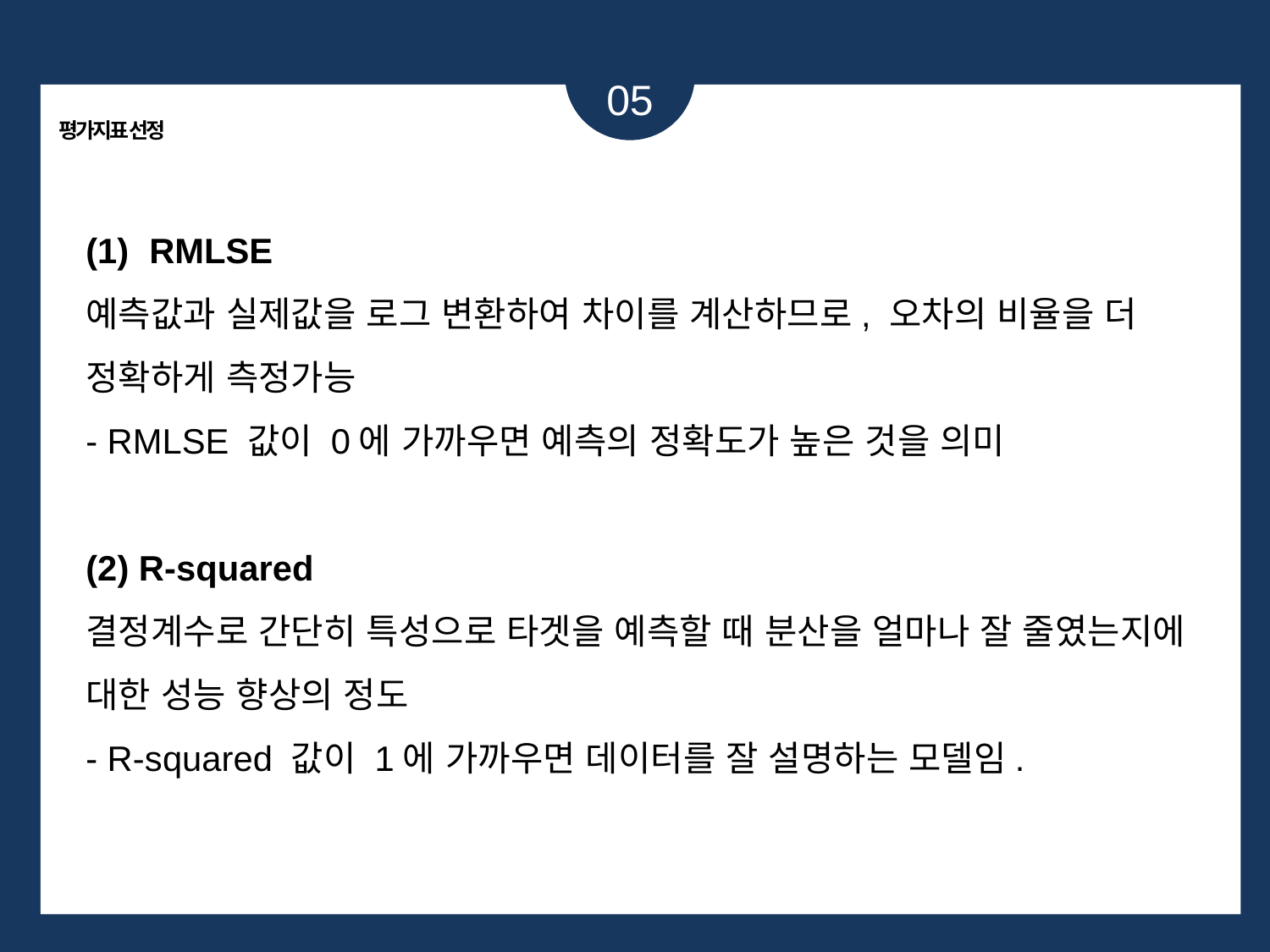

05

평가지표 선정
RMLSE
예측값과 실제값을 로그 변환하여 차이를 계산하므로, 오차의 비율을 더 정확하게 측정가능
- RMLSE 값이 0에 가까우면 예측의 정확도가 높은 것을 의미

(2) R-squared
결정계수로 간단히 특성으로 타겟을 예측할 때 분산을 얼마나 잘 줄였는지에 대한 성능 향상의 정도
- R-squared 값이 1에 가까우면 데이터를 잘 설명하는 모델임.